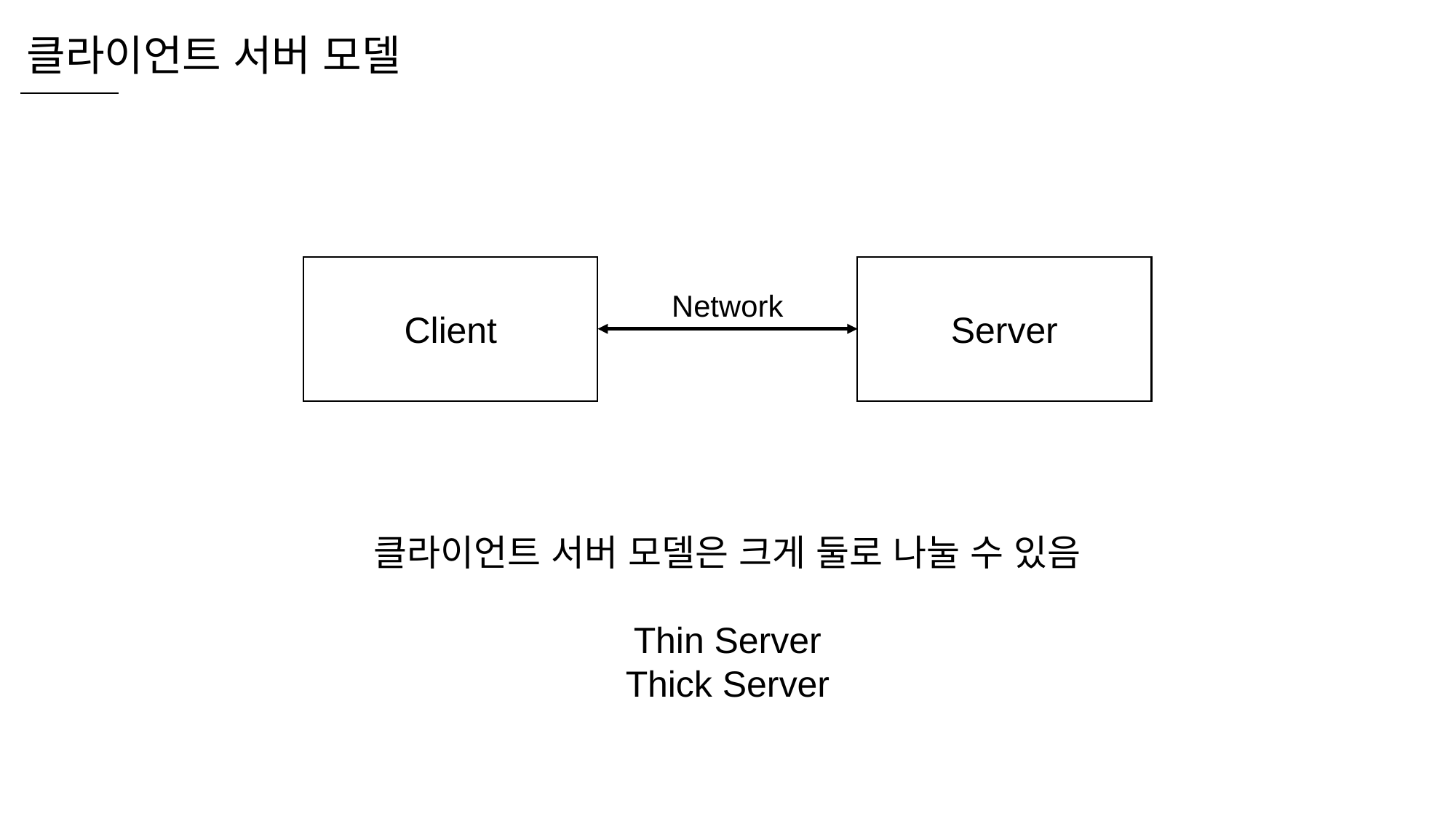

클라이언트 서버 모델
Client
Server
Network
클라이언트 서버 모델은 크게 둘로 나눌 수 있음

Thin Server
Thick Server